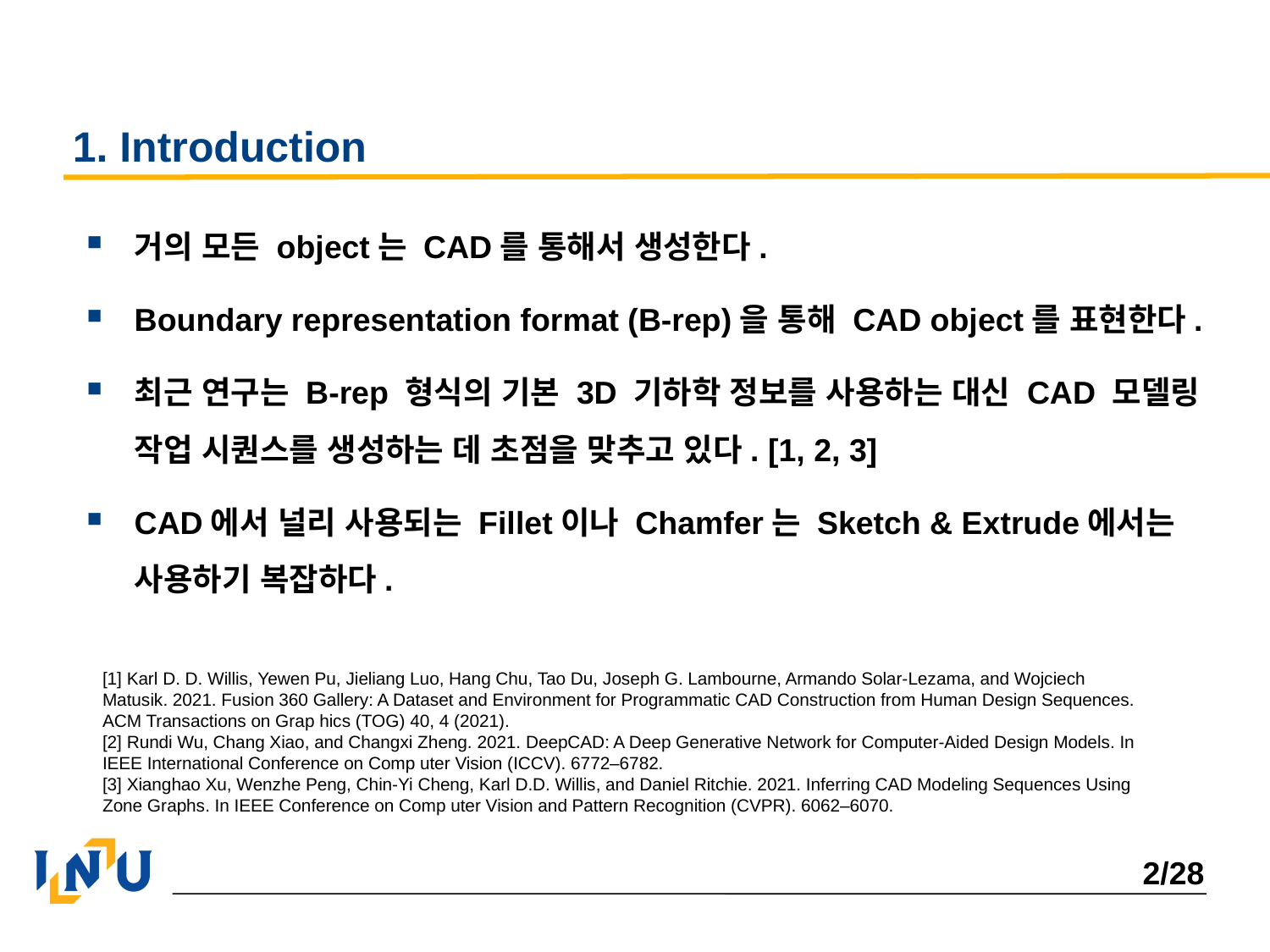

# 1. Introduction
거의 모든 object는 CAD를 통해서 생성한다.
Boundary representation format (B-rep)을 통해 CAD object를 표현한다.
최근 연구는 B-rep 형식의 기본 3D 기하학 정보를 사용하는 대신 CAD 모델링 작업 시퀀스를 생성하는 데 초점을 맞추고 있다. [1, 2, 3]
CAD에서 널리 사용되는 Fillet이나 Chamfer는 Sketch & Extrude에서는 사용하기 복잡하다.

[1] Karl D. D. Willis, Yewen Pu, Jieliang Luo, Hang Chu, Tao Du, Joseph G. Lambourne, Armando Solar-Lezama, and Wojciech Matusik. 2021. Fusion 360 Gallery: A Dataset and Environment for Programmatic CAD Construction from Human Design Sequences. ACM Transactions on Grap hics (TOG) 40, 4 (2021).
[2] Rundi Wu, Chang Xiao, and Changxi Zheng. 2021. DeepCAD: A Deep Generative Network for Computer-Aided Design Models. In IEEE International Conference on Comp uter Vision (ICCV). 6772–6782.
[3] Xianghao Xu, Wenzhe Peng, Chin-Yi Cheng, Karl D.D. Willis, and Daniel Ritchie. 2021. Inferring CAD Modeling Sequences Using Zone Graphs. In IEEE Conference on Comp uter Vision and Pattern Recognition (CVPR). 6062–6070.